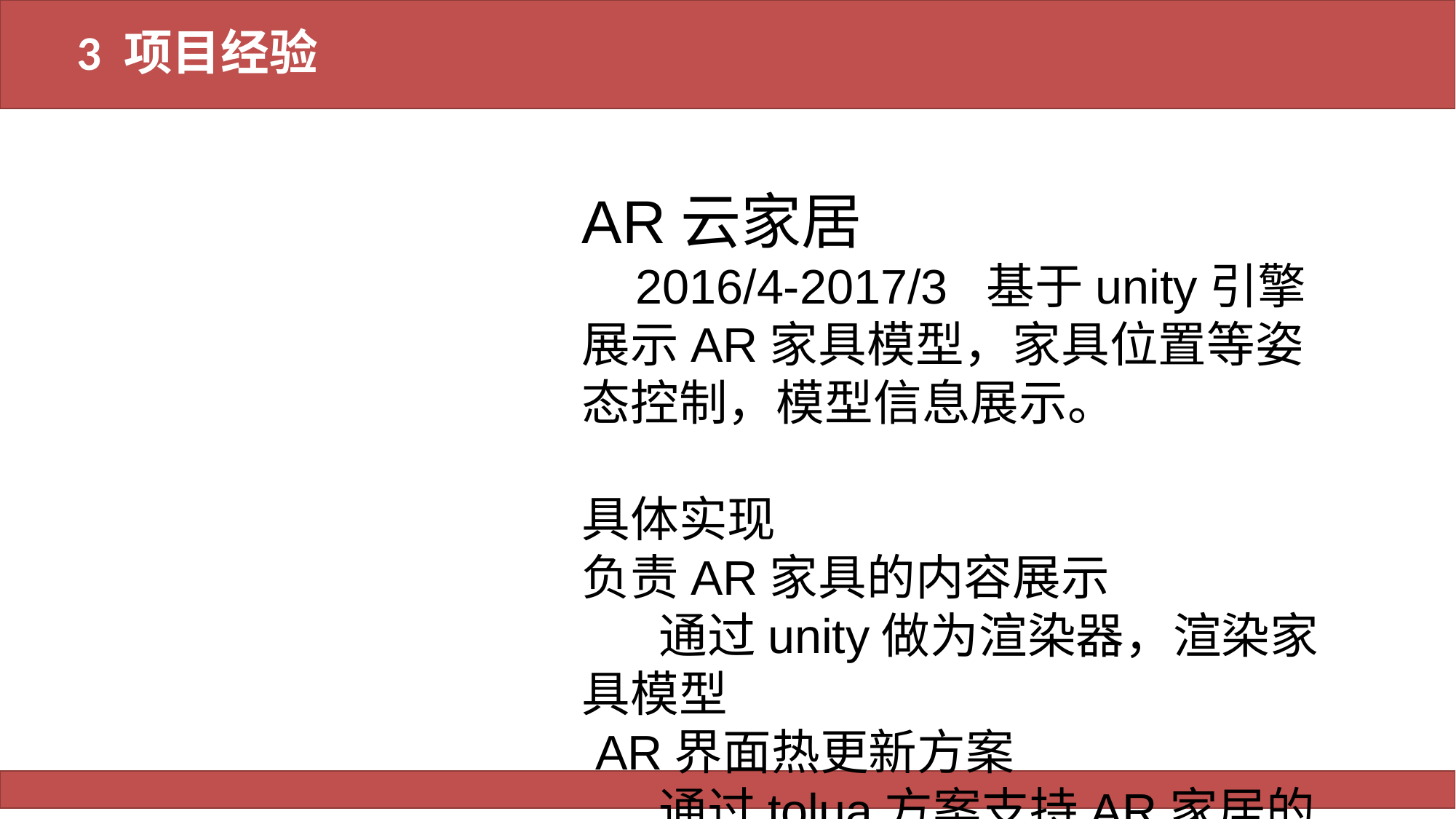

# 3 项目经验
AR云家居
    2016/4-2017/3  基于unity引擎展示AR家具模型，家具位置等姿态控制，模型信息展示。

具体实现
负责AR家具的内容展示
      通过unity做为渲染器，渲染家具模型
 AR界面热更新方案
      通过tolua方案支持AR家居的热更新